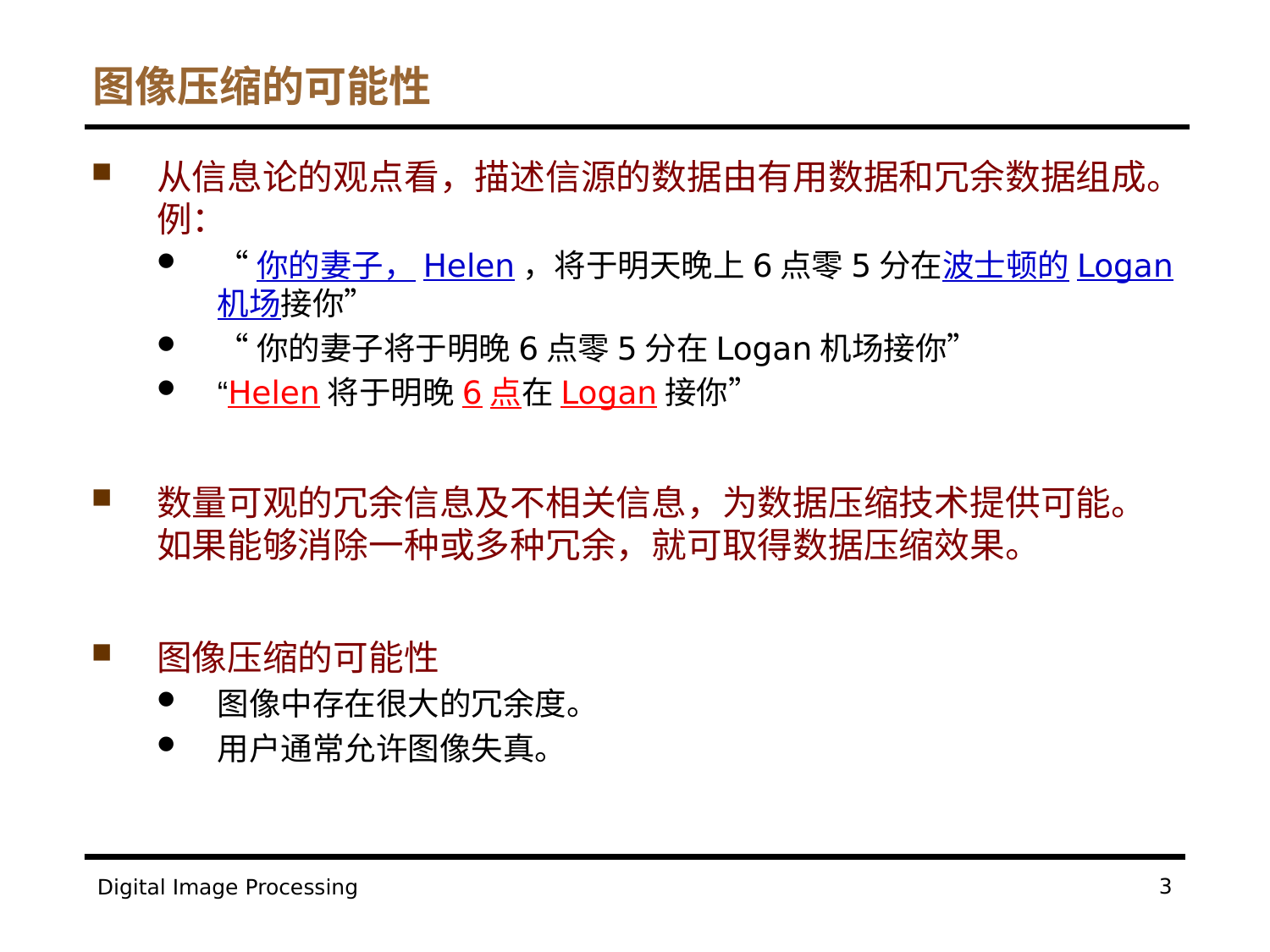

# 图像压缩的可能性
从信息论的观点看，描述信源的数据由有用数据和冗余数据组成。例：
“你的妻子，Helen，将于明天晚上6点零5分在波士顿的Logan机场接你”
“你的妻子将于明晚6点零5分在Logan机场接你”
“Helen将于明晚6点在Logan接你”

数量可观的冗余信息及不相关信息，为数据压缩技术提供可能。如果能够消除一种或多种冗余，就可取得数据压缩效果。

图像压缩的可能性
图像中存在很大的冗余度。
用户通常允许图像失真。
3
Digital Image Processing